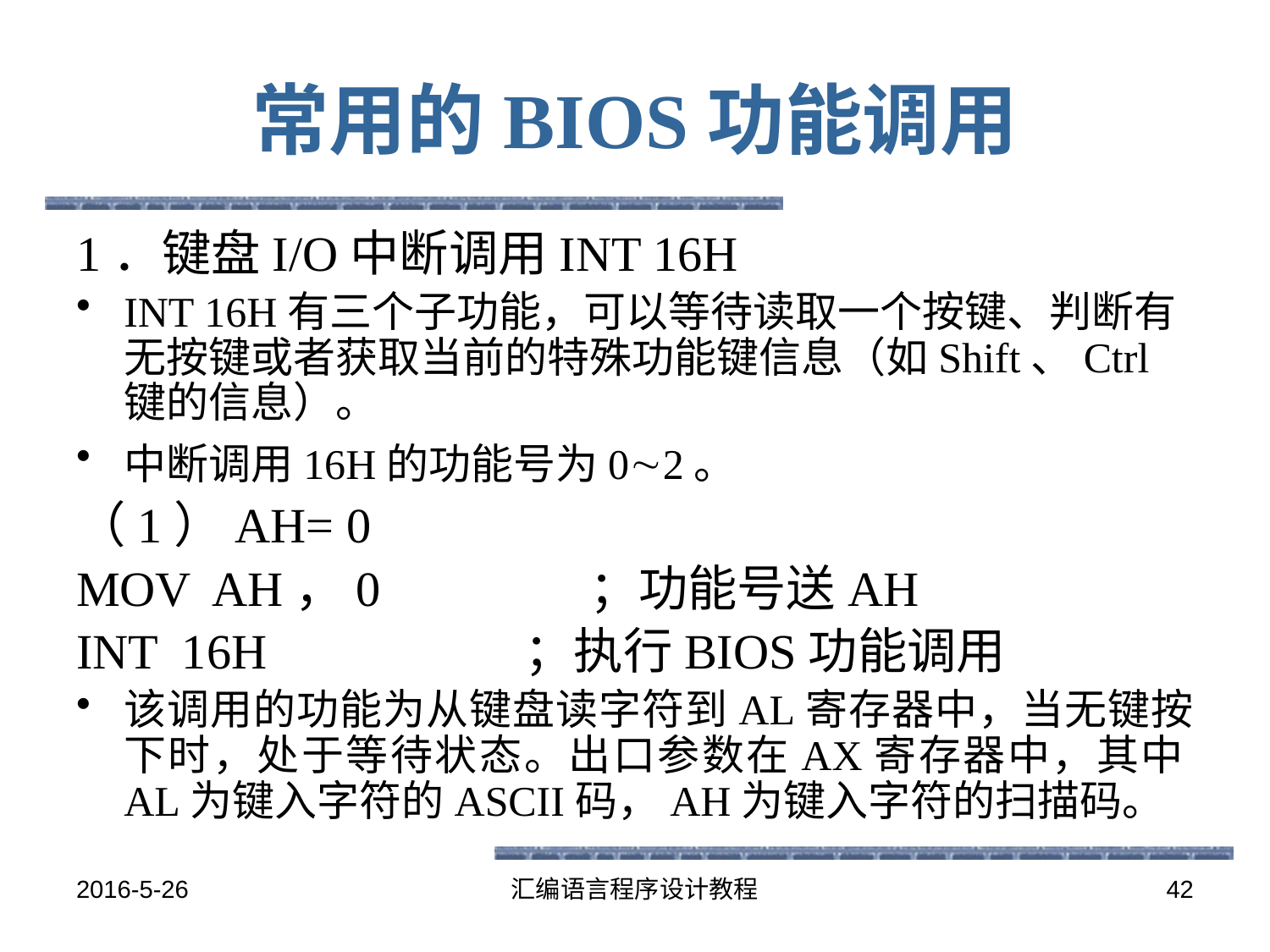

# 常用的BIOS功能调用
1．键盘I/O中断调用INT 16H
INT 16H有三个子功能，可以等待读取一个按键、判断有无按键或者获取当前的特殊功能键信息（如Shift、Ctrl键的信息）。
中断调用16H的功能号为0∼2。
（1）AH= 0
MOV  AH，0                ；功能号送AH
INT  16H                    ；执行BIOS功能调用
该调用的功能为从键盘读字符到AL寄存器中，当无键按下时，处于等待状态。出口参数在AX寄存器中，其中AL为键入字符的ASCII码，AH为键入字符的扫描码。
2016-5-26
汇编语言程序设计教程
42